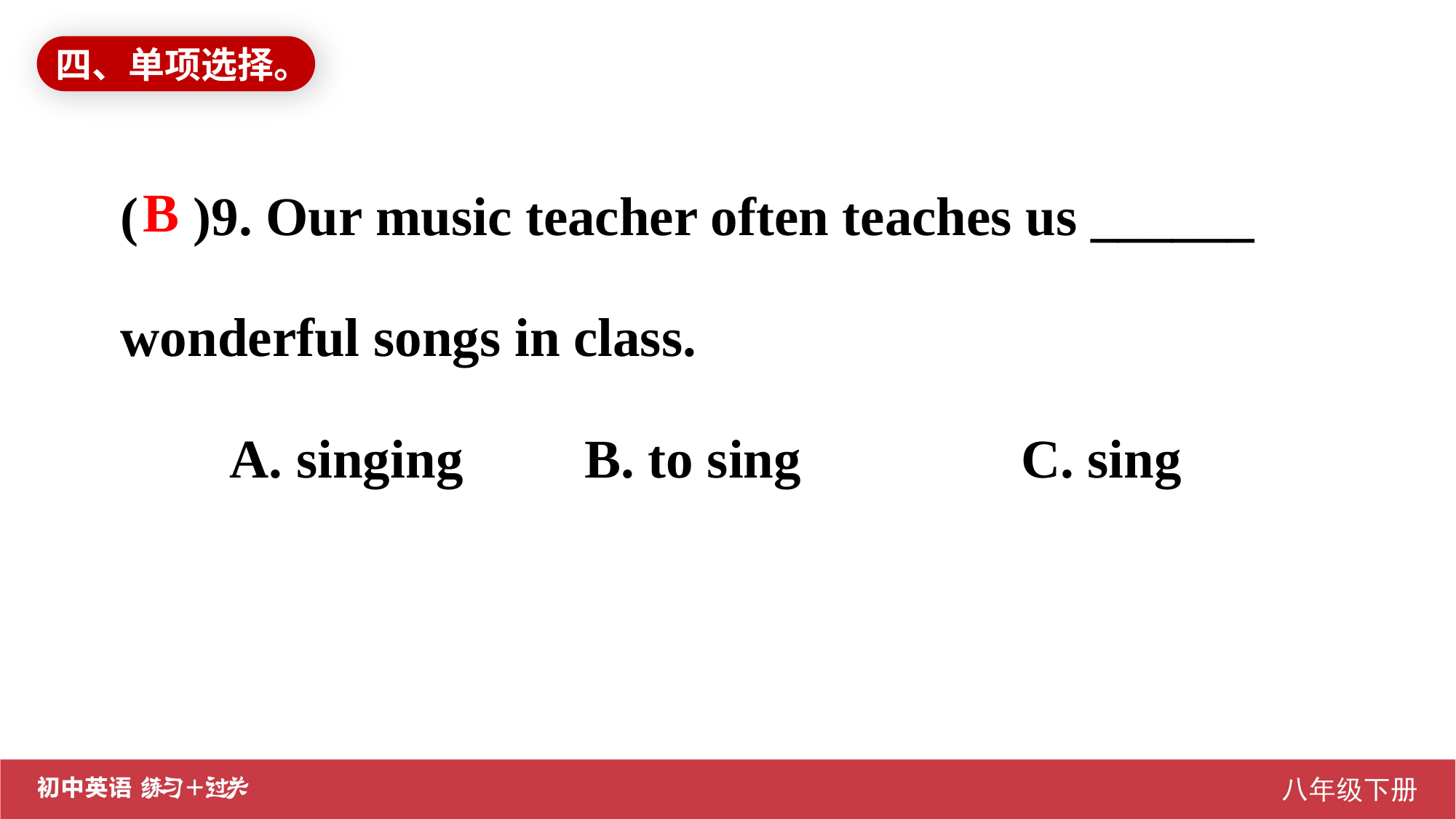

四、单项选择。
(    )9. Our music teacher often teaches us ______  wonderful songs in class.
	A. singing	  B. to sing		  C. sing
B